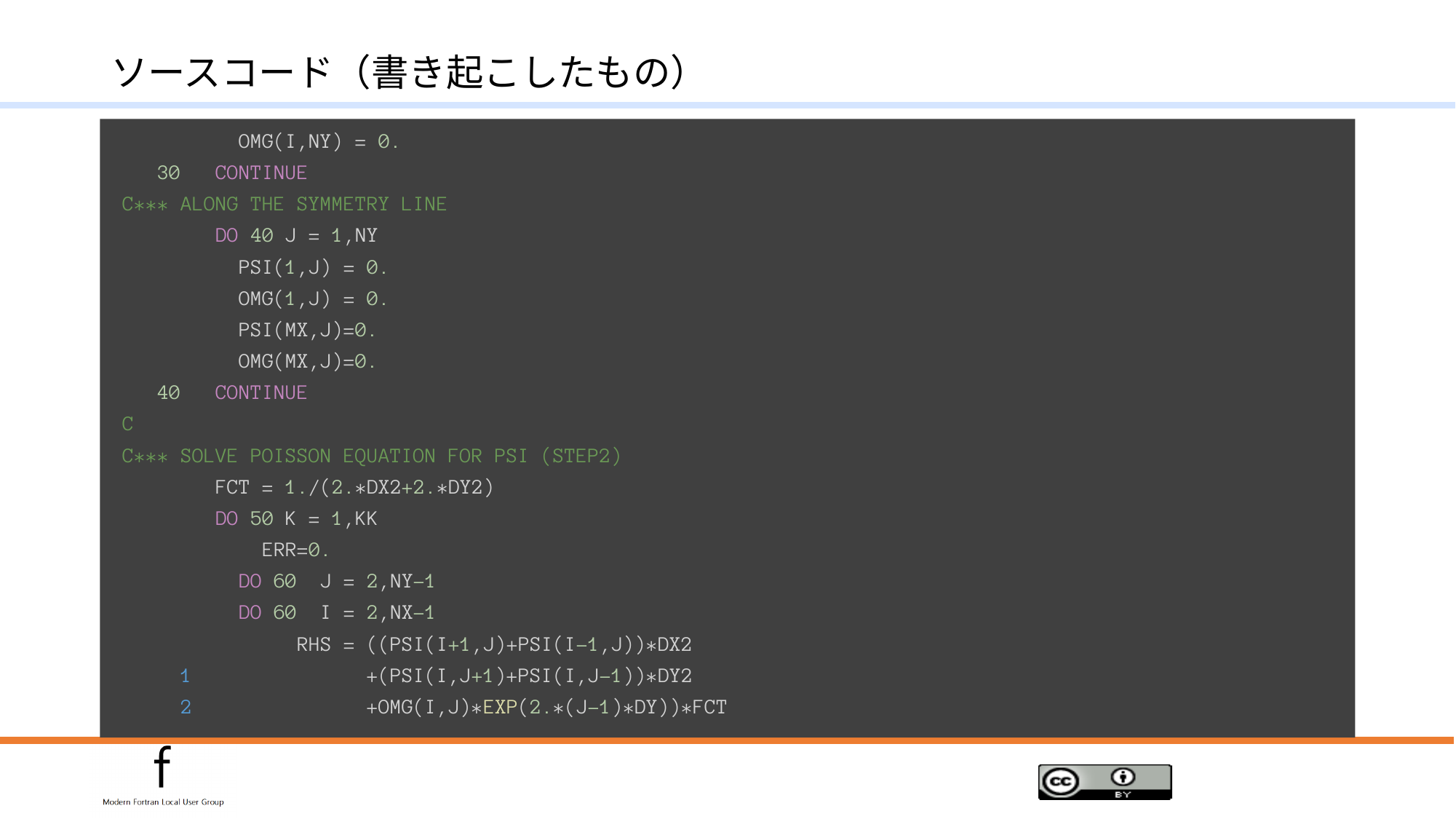

# ソースコード（書き起こしたもの）
          OMG(I,NY) = 0.
   30   CONTINUE
C*** ALONG THE SYMMETRY LINE
        DO 40 J = 1,NY
          PSI(1,J) = 0.
          OMG(1,J) = 0.
          PSI(MX,J)=0.
          OMG(MX,J)=0.
   40   CONTINUE
C
C*** SOLVE POISSON EQUATION FOR PSI (STEP2)
        FCT = 1./(2.*DX2+2.*DY2)
        DO 50 K = 1,KK
            ERR=0.
          DO 60  J = 2,NY-1
          DO 60  I = 2,NX-1
               RHS = ((PSI(I+1,J)+PSI(I-1,J))*DX2
     1               +(PSI(I,J+1)+PSI(I,J-1))*DY2
     2               +OMG(I,J)*EXP(2.*(J-1)*DY))*FCT